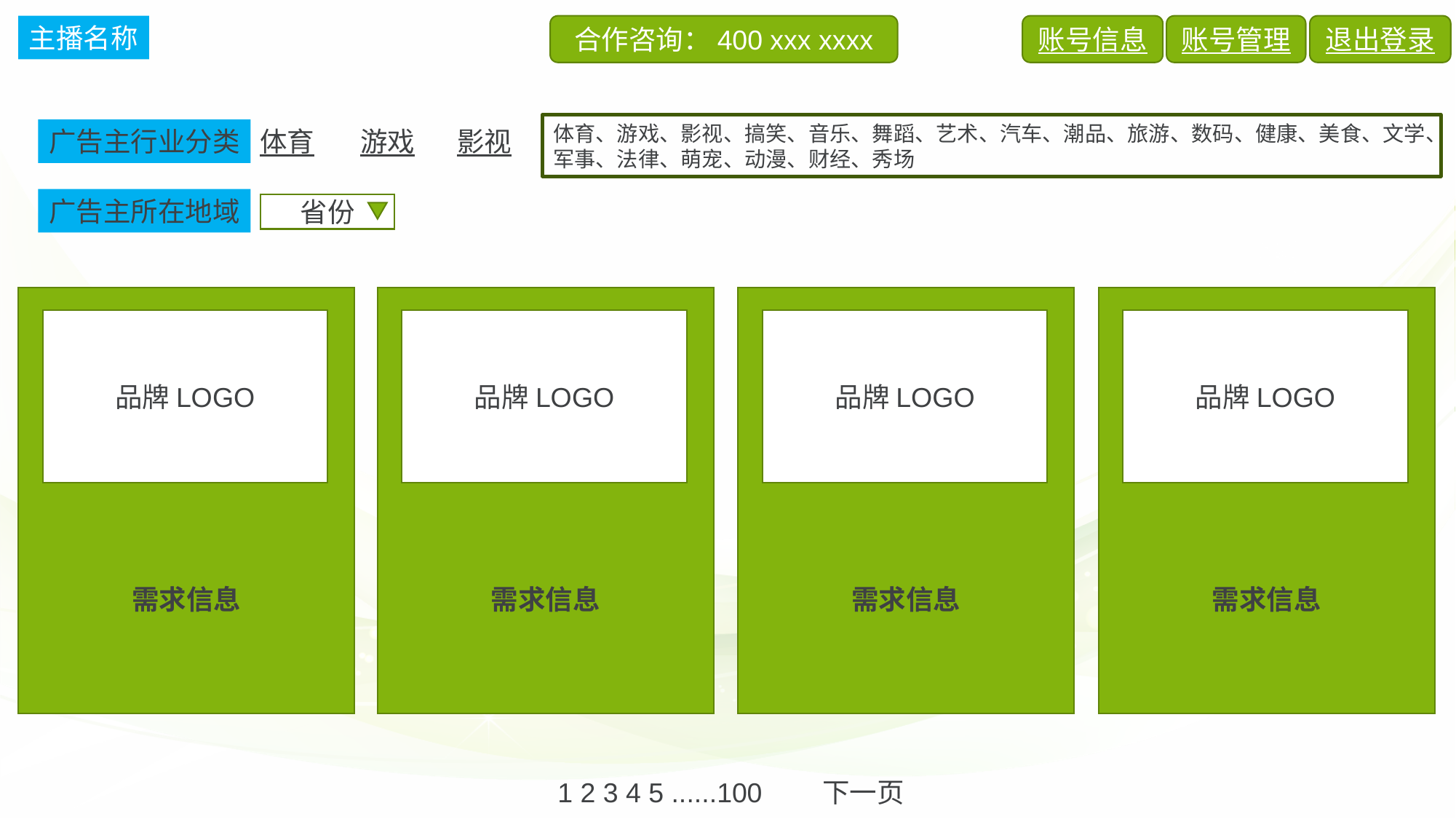

主播名称
合作咨询：400 xxx xxxx
账号信息
账号管理
退出登录
体育、游戏、影视、搞笑、音乐、舞蹈、艺术、汽车、潮品、旅游、数码、健康、美食、文学、军事、法律、萌宠、动漫、财经、秀场
广告主行业分类
体育
游戏
影视
广告主所在地域
省份

需求信息
品牌LOGO

需求信息
品牌LOGO

需求信息
品牌LOGO

需求信息
品牌LOGO
1 2 3 4 5 ......100       下一页